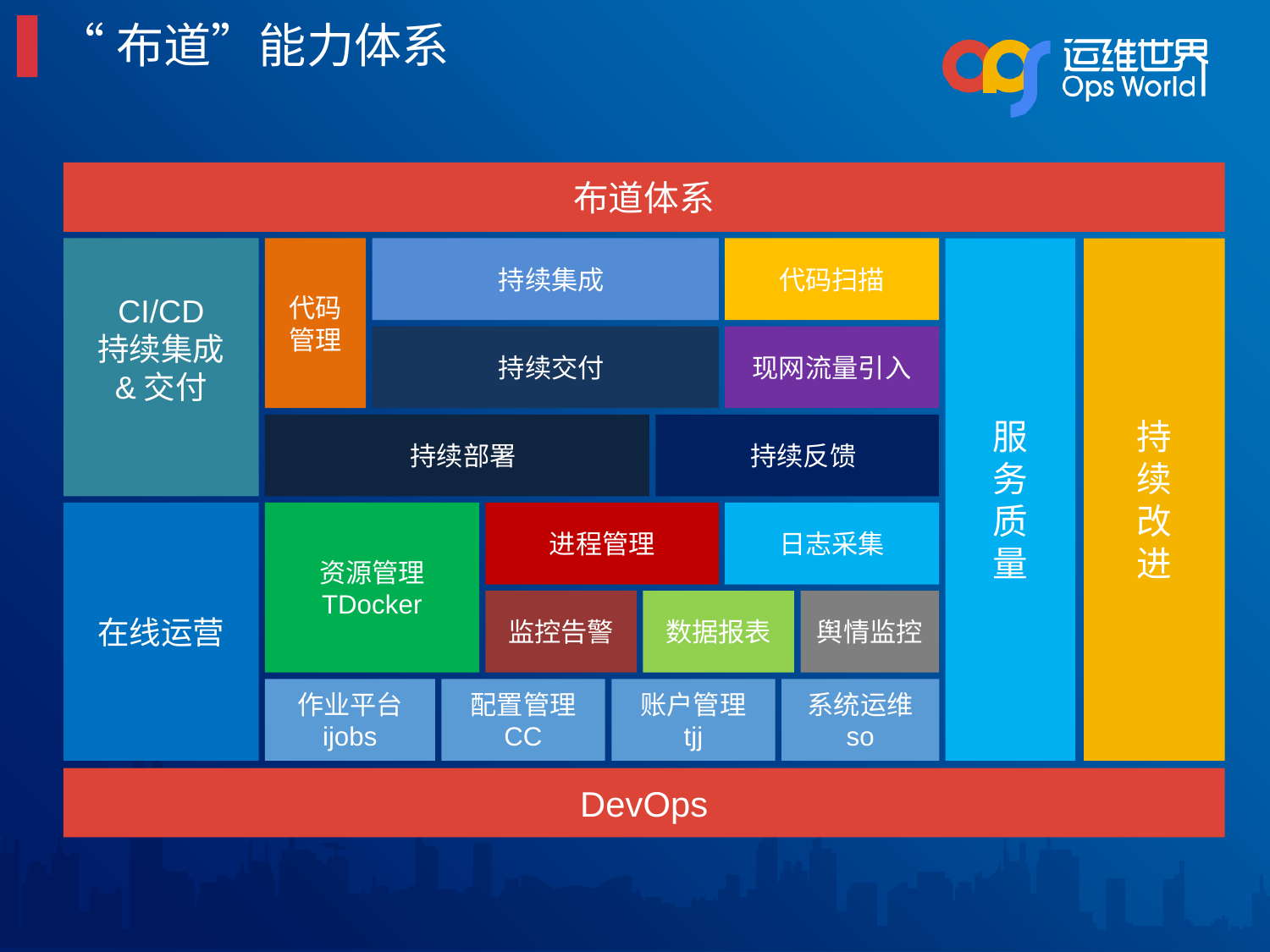

“布道”能力体系

布道体系
CI/CD
持续集成
&交付

代码
管理
 持续集成
代码扫描
服
务
质
量
持
续
改
进
 持续交付
现网流量引入
 持续部署
 持续反馈
在线运营
资源管理
TDocker
进程管理
日志采集
监控告警
数据报表
舆情监控
作业平台
ijobs
配置管理
CC
账户管理
tjj
系统运维
so
DevOps